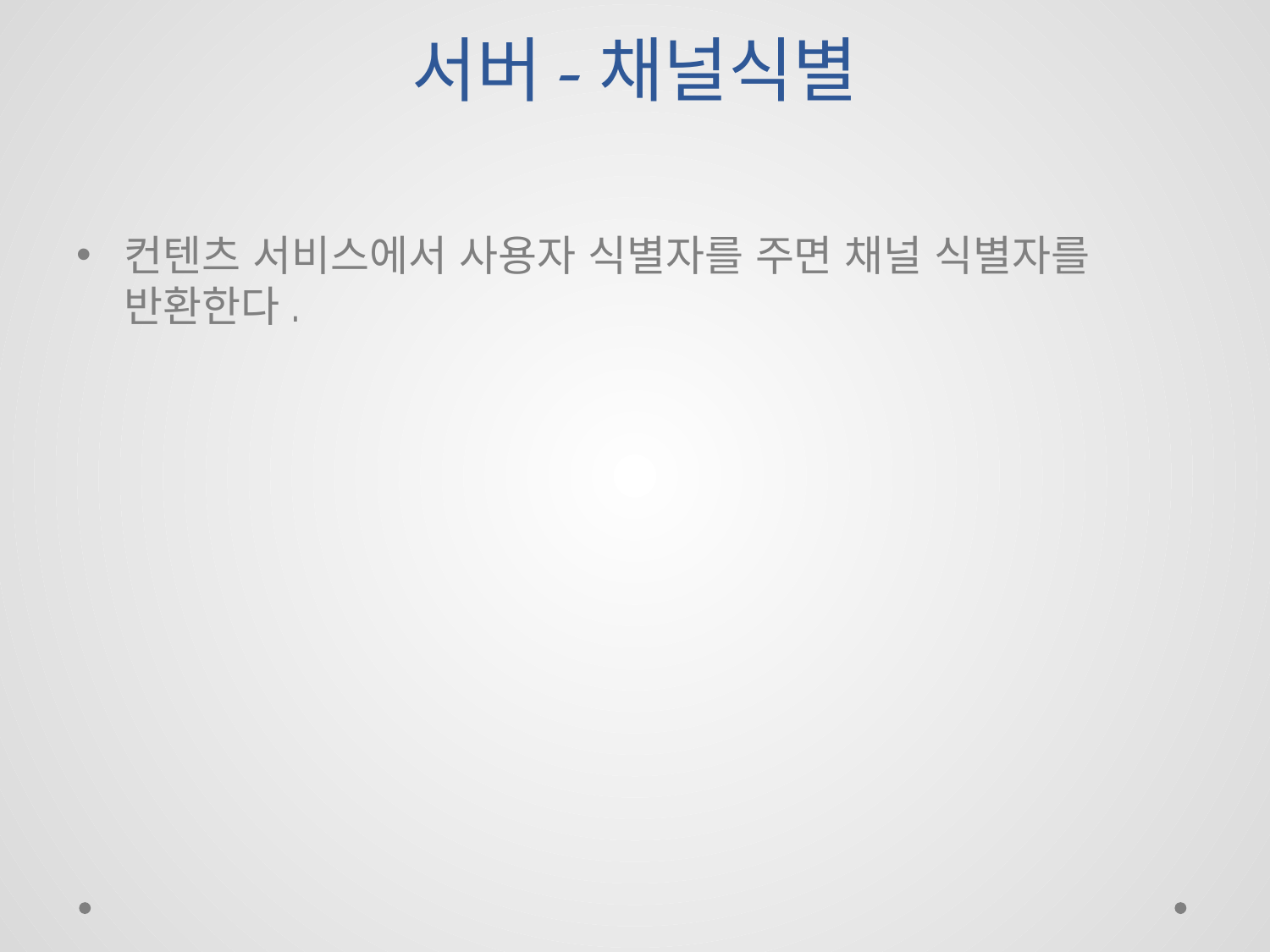

# 서버-채널식별
컨텐츠 서비스에서 사용자 식별자를 주면 채널 식별자를 반환한다.